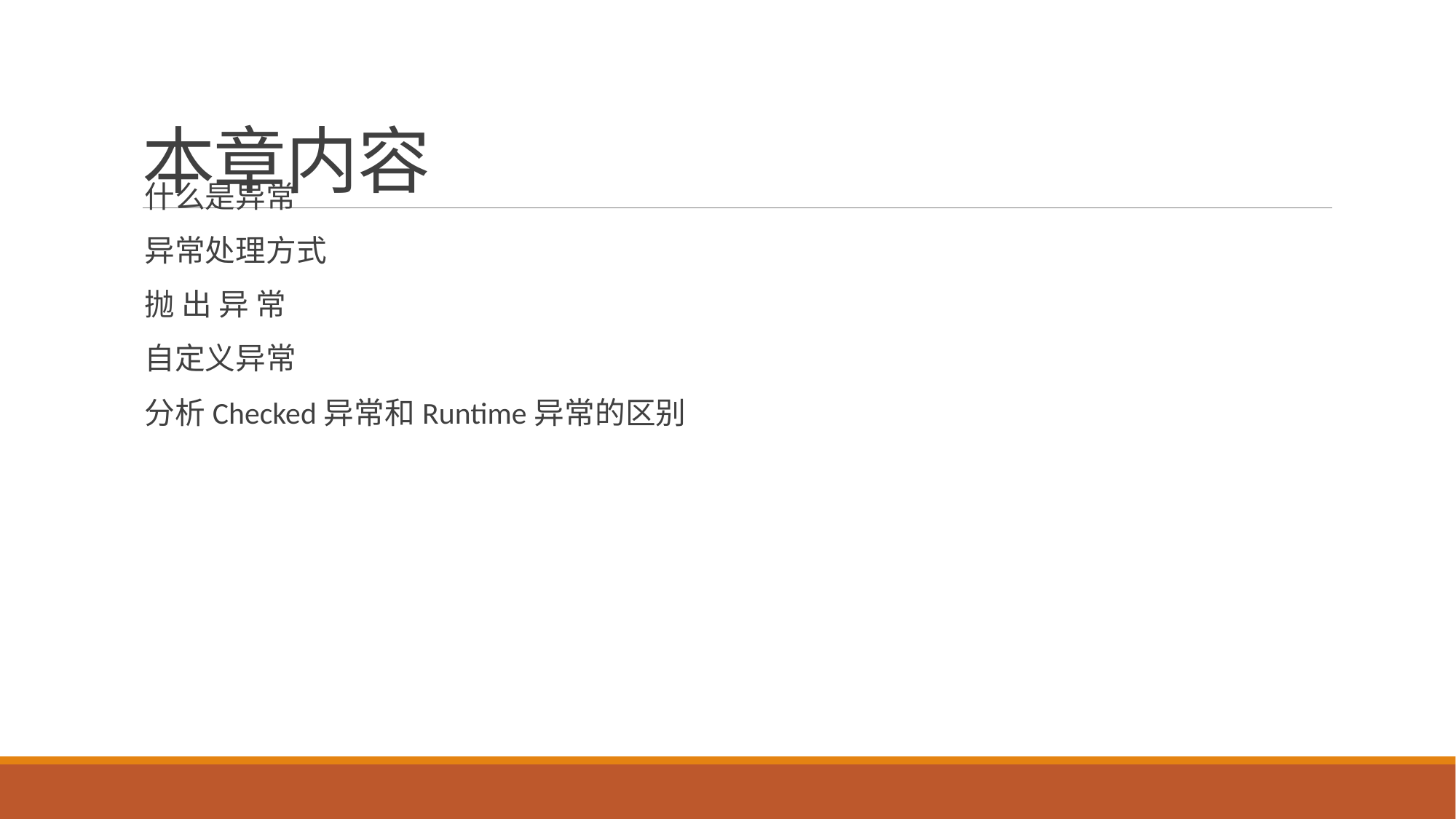

# 本章内容
什么是异常
异常处理方式
抛 出 异 常
自定义异常
分析Checked异常和Runtime异常的区别